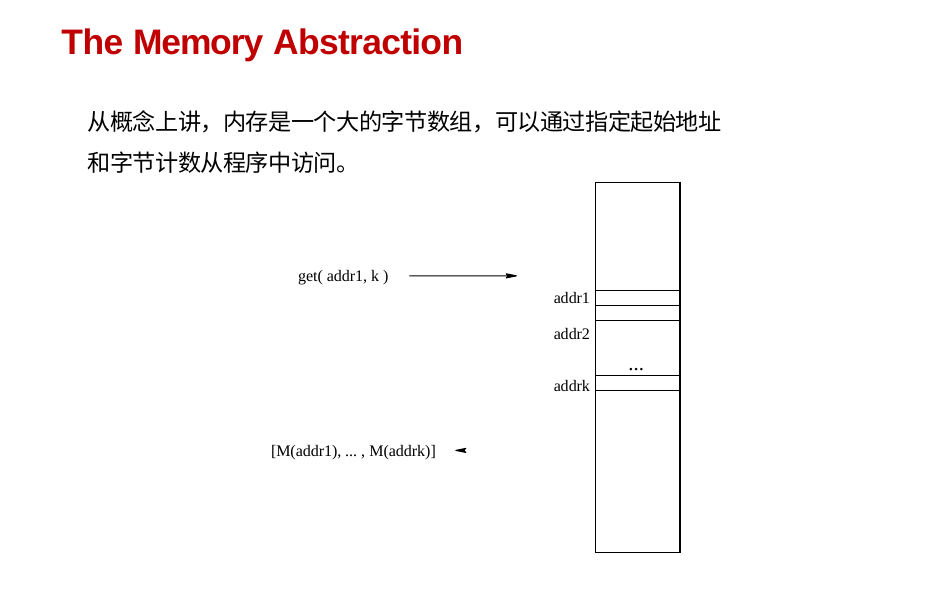

# The Memory Abstraction
从概念上讲，内存是一个大的字节数组，可以通过指定起始地址和字节计数从程序中访问。
|  |
| --- |
|  |
|  |
| ... |
|  |
|  |
get( addr1, k )

addr1  addr2

addrk
[M(addr1), ... , M(addrk)]

CS429 Slideset 17: 2